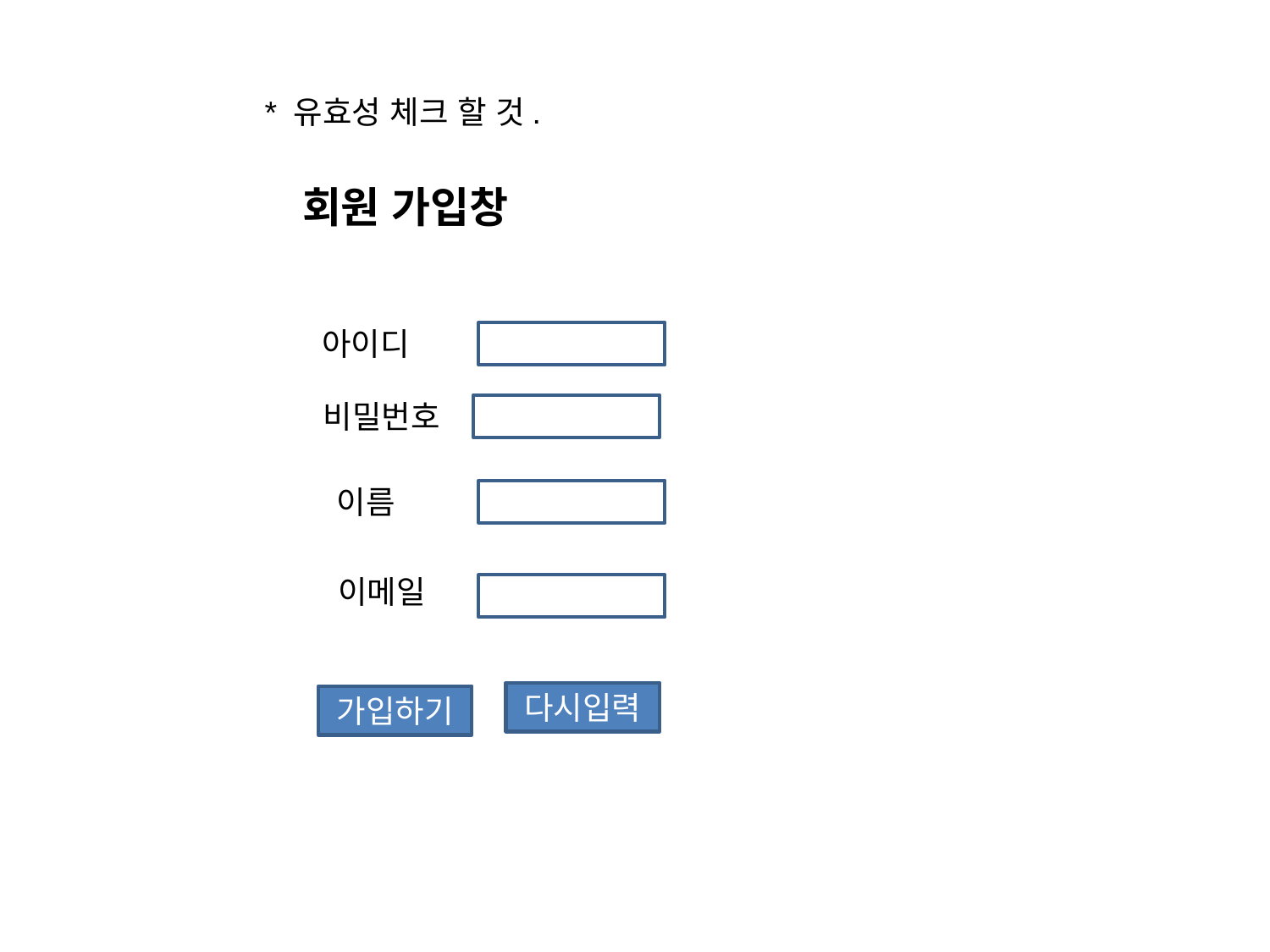

* 유효성 체크 할 것.
회원 가입창
아이디

비밀번호

이름

이메일

다시입력
가입하기